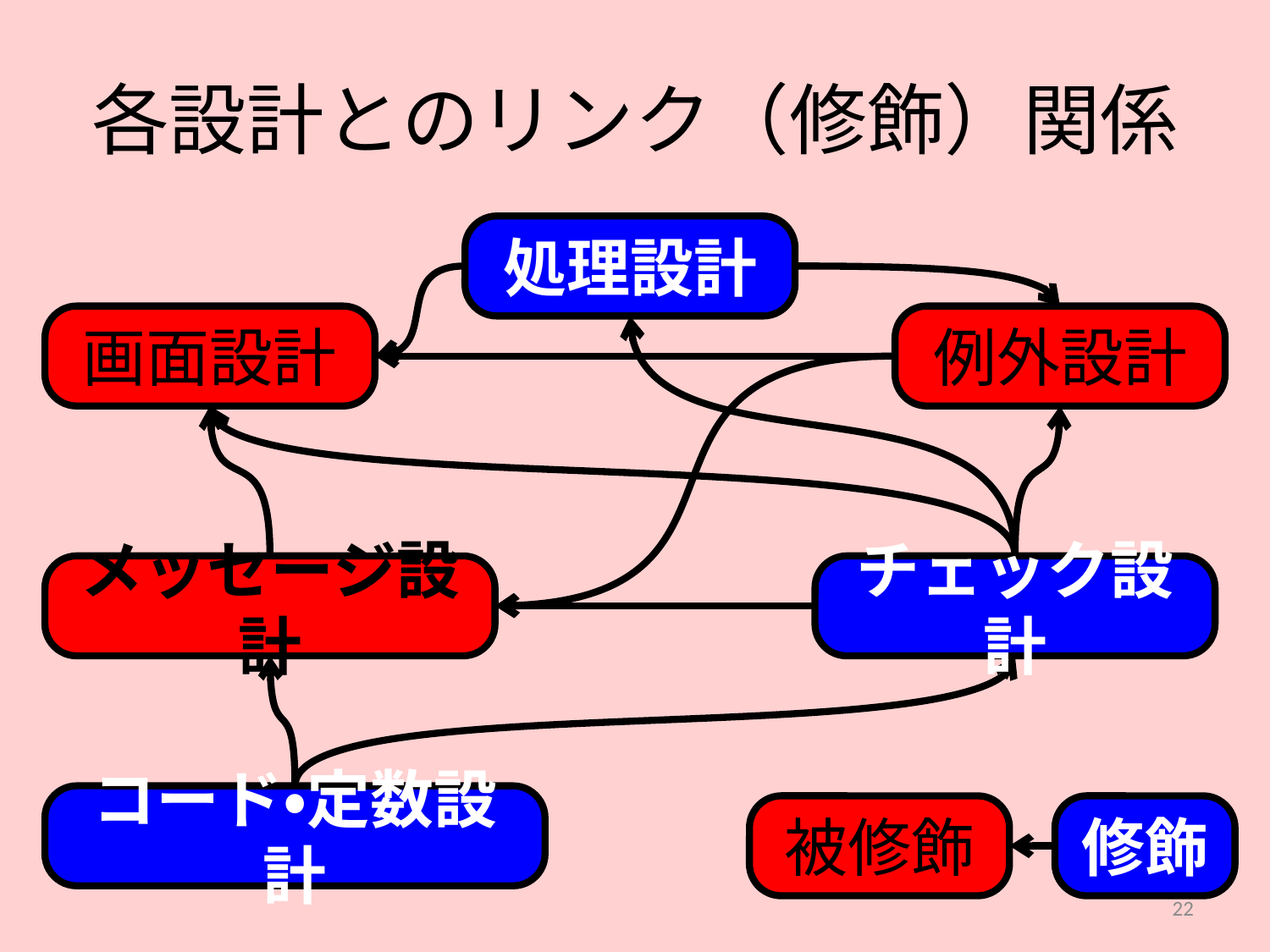

# 各設計とのリンク（修飾）関係
処理設計
画面設計
例外設計
メッセージ設計
チェック設計
コード・定数設計
被修飾
修飾
22